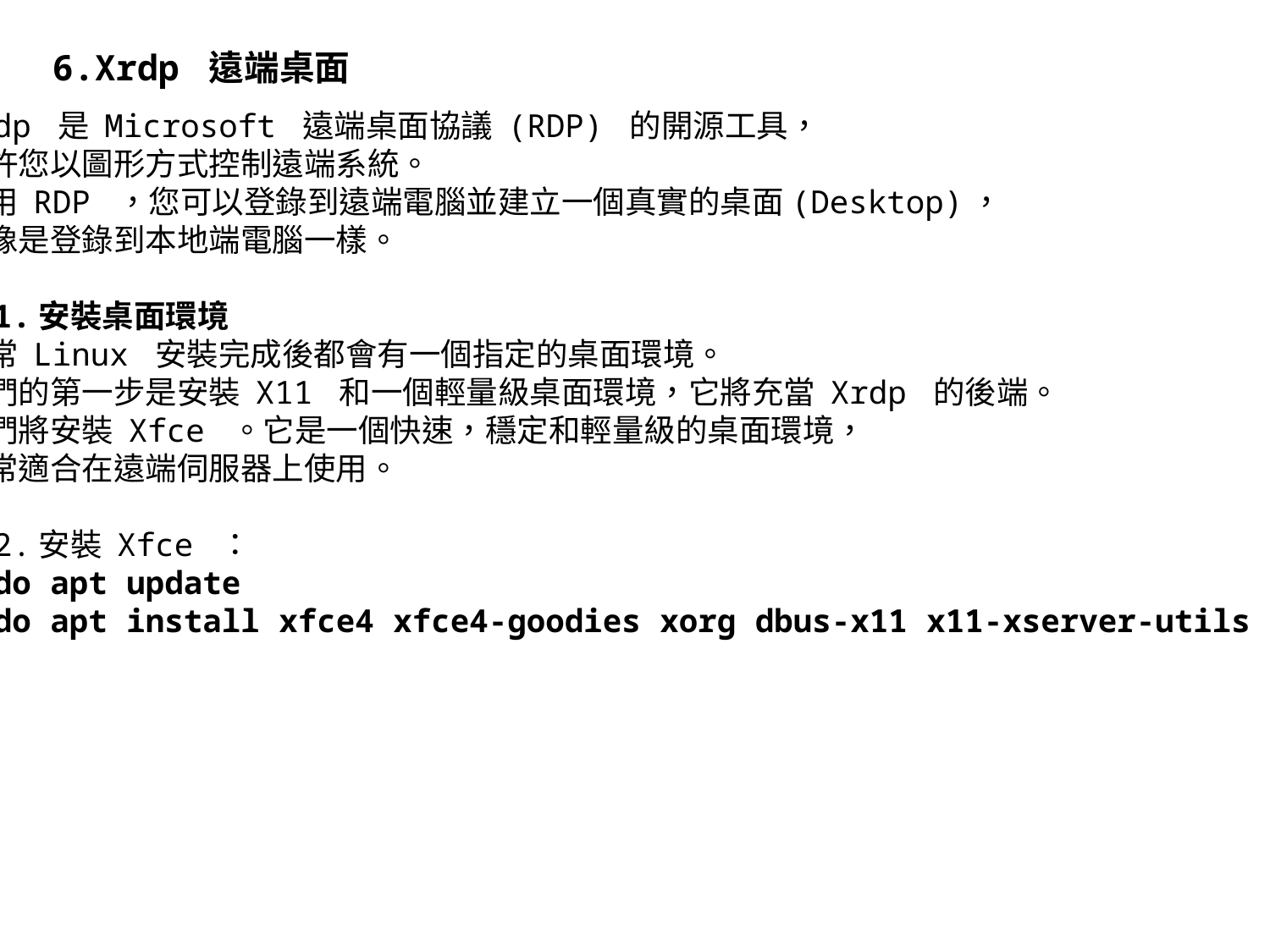

6.Xrdp 遠端桌面
Xrdp 是 Microsoft 遠端桌面協議 (RDP) 的開源工具，
允許您以圖形方式控制遠端系統。
使用 RDP ，您可以登錄到遠端電腦並建立一個真實的桌面(Desktop)，
就像是登錄到本地端電腦一樣。
6.1.安裝桌面環境
通常 Linux 安裝完成後都會有一個指定的桌面環境。
我們的第一步是安裝 X11 和一個輕量級桌面環境，它將充當 Xrdp 的後端。
我們將安裝 Xfce 。它是一個快速，穩定和輕量級的桌面環境，
非常適合在遠端伺服器上使用。

6.2.安裝 Xfce ：
sudo apt update
sudo apt install xfce4 xfce4-goodies xorg dbus-x11 x11-xserver-utils